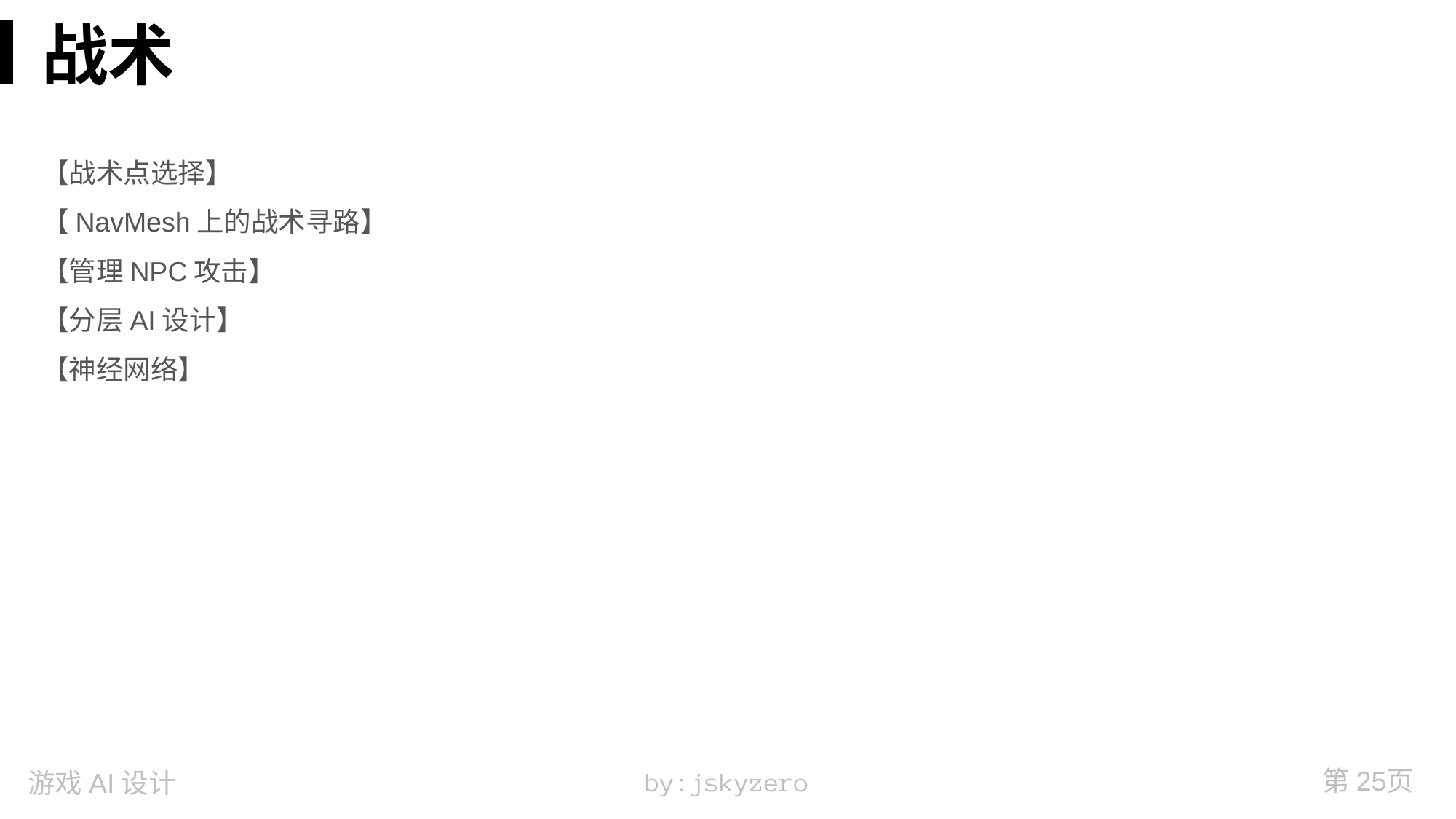

# 战术
【战术点选择】
【NavMesh上的战术寻路】
【管理NPC攻击】
【分层AI设计】
【神经网络】